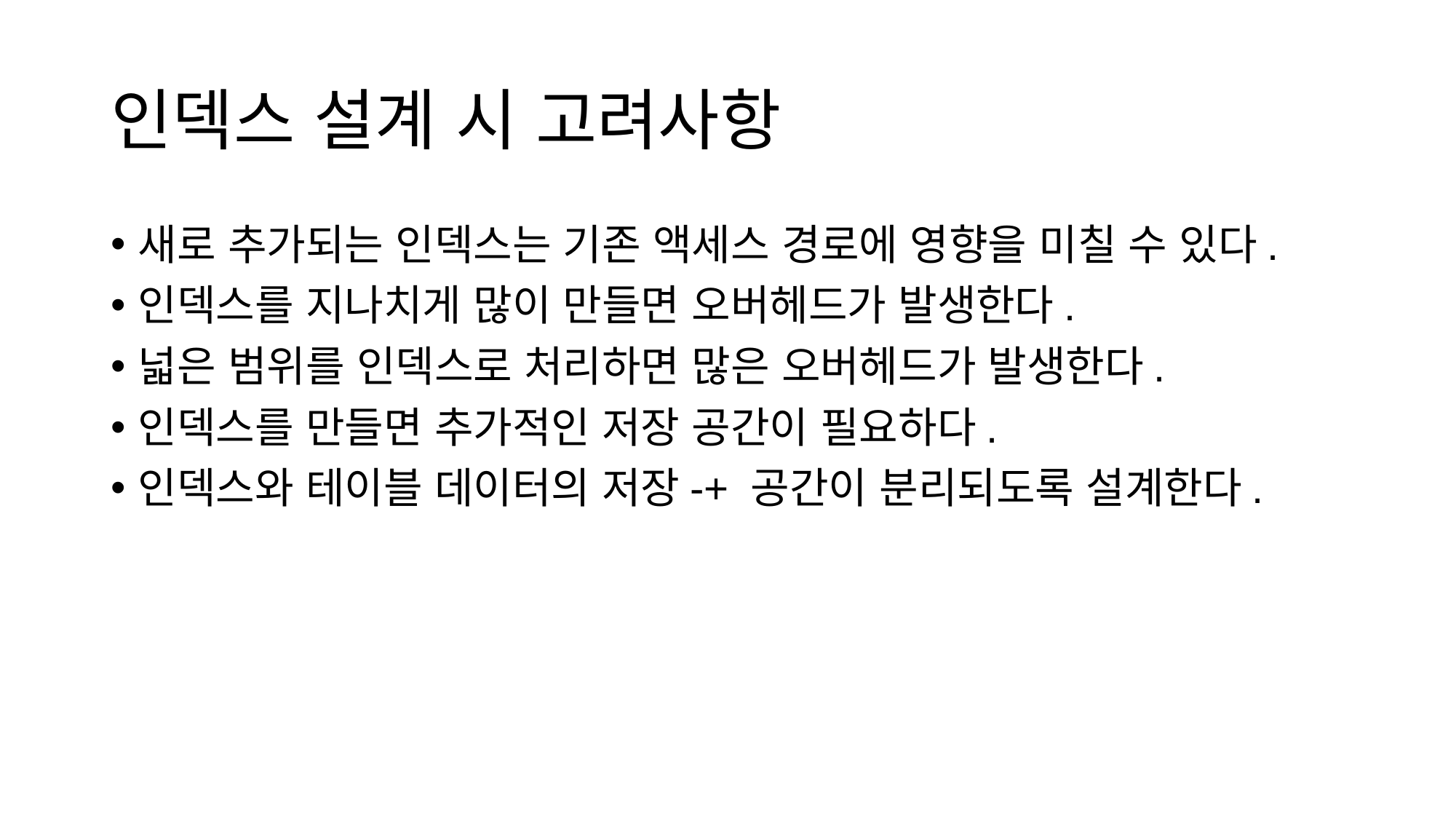

# 인덱스 설계 시 고려사항
새로 추가되는 인덱스는 기존 액세스 경로에 영향을 미칠 수 있다.
인덱스를 지나치게 많이 만들면 오버헤드가 발생한다.
넓은 범위를 인덱스로 처리하면 많은 오버헤드가 발생한다.
인덱스를 만들면 추가적인 저장 공간이 필요하다.
인덱스와 테이블 데이터의 저장-+ 공간이 분리되도록 설계한다.